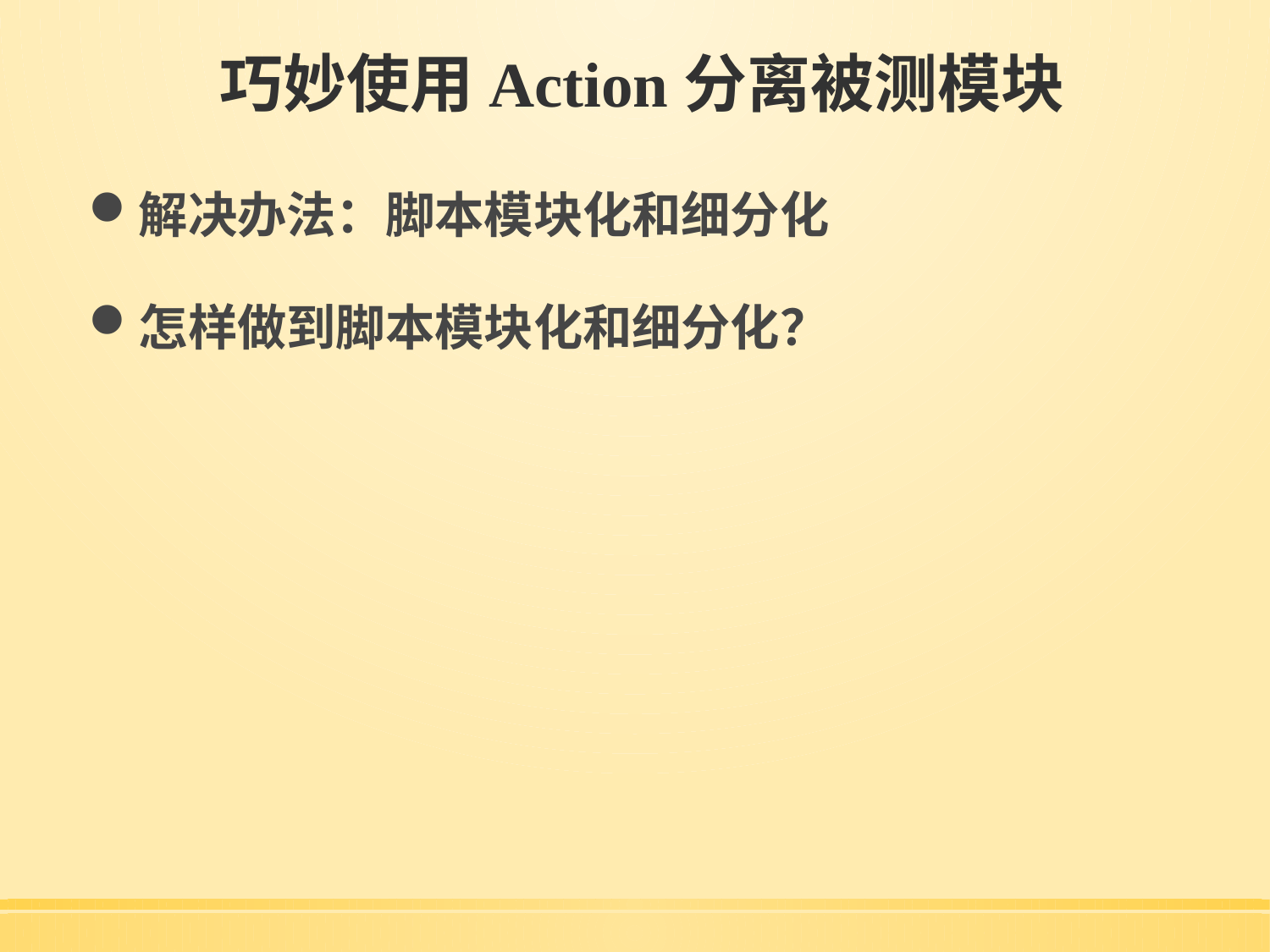

# 巧妙使用Action分离被测模块
解决办法：脚本模块化和细分化
怎样做到脚本模块化和细分化？